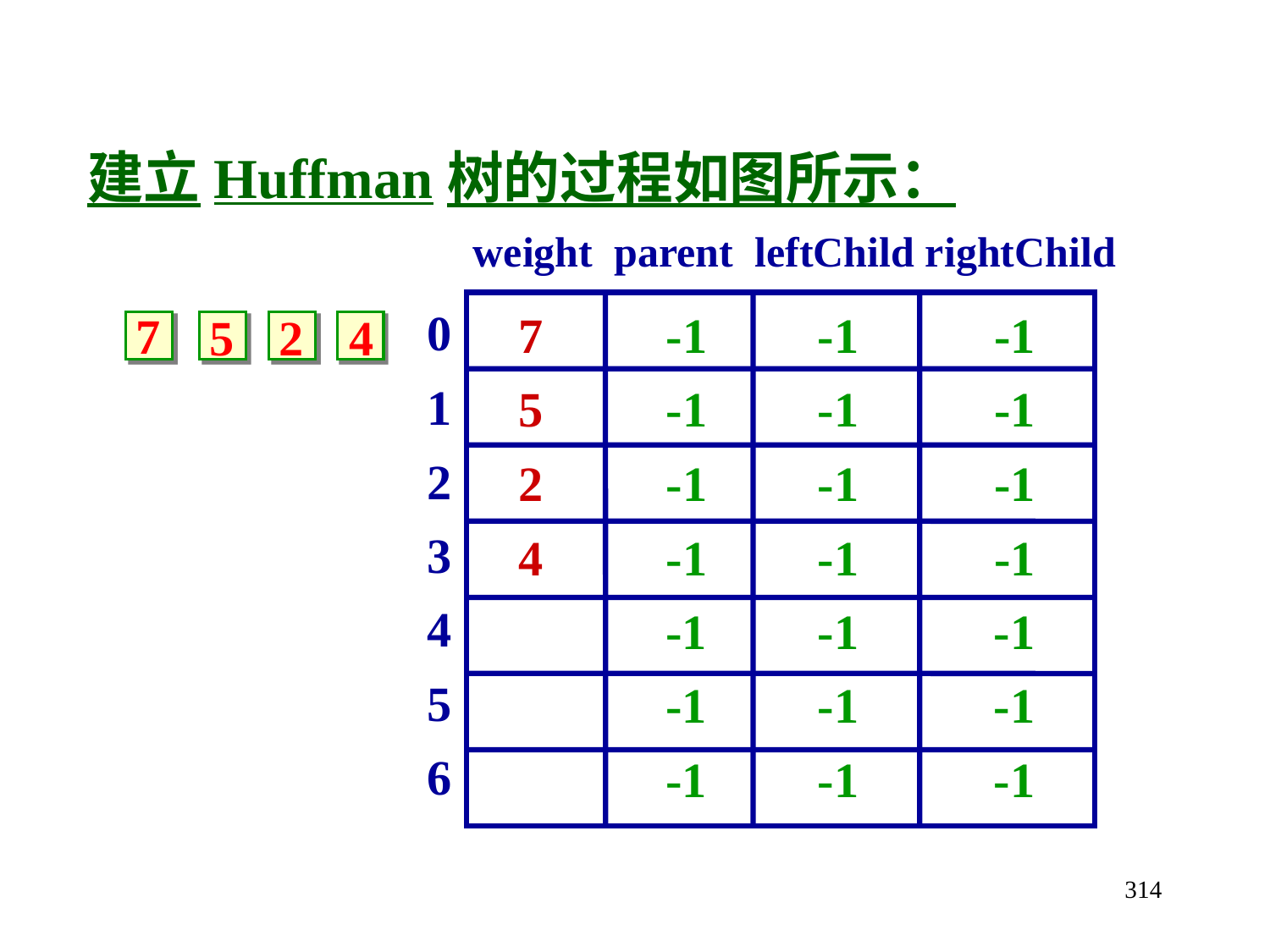

建立Huffman树的过程如图所示：
  weight  parent  leftChild rightChild
0
1
2
3
4
5
6
7          -1         -1           -1
5          -1         -1           -1
2          -1         -1           -1
4          -1         -1           -1
            -1         -1           -1
            -1         -1           -1
            -1         -1           -1

7
5
2
4

314